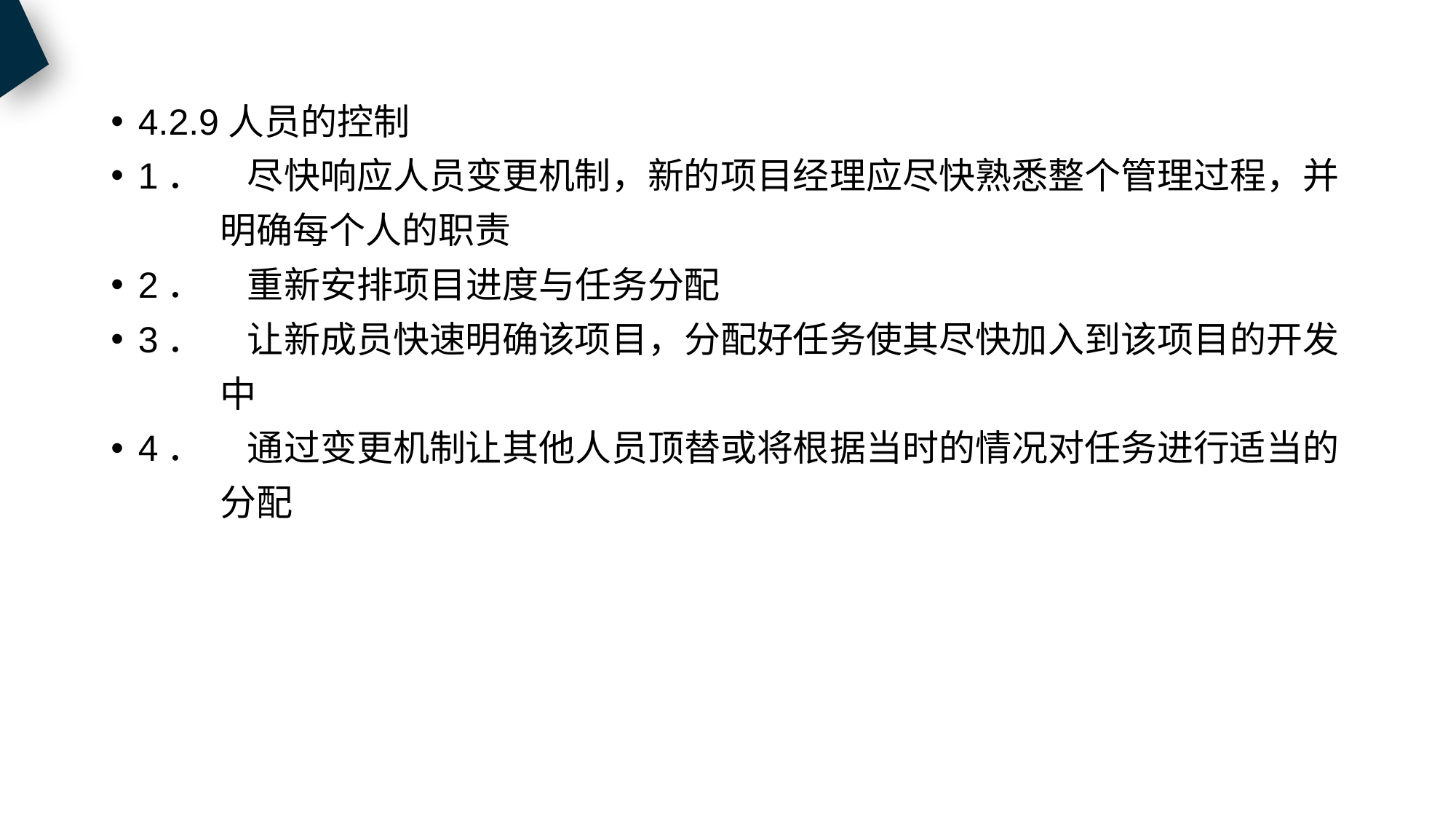

4.2.9人员的控制
1．	尽快响应人员变更机制，新的项目经理应尽快熟悉整个管理过程，并
	明确每个人的职责
2．	重新安排项目进度与任务分配
3．	让新成员快速明确该项目，分配好任务使其尽快加入到该项目的开发
	中
4．	通过变更机制让其他人员顶替或将根据当时的情况对任务进行适当的
	分配